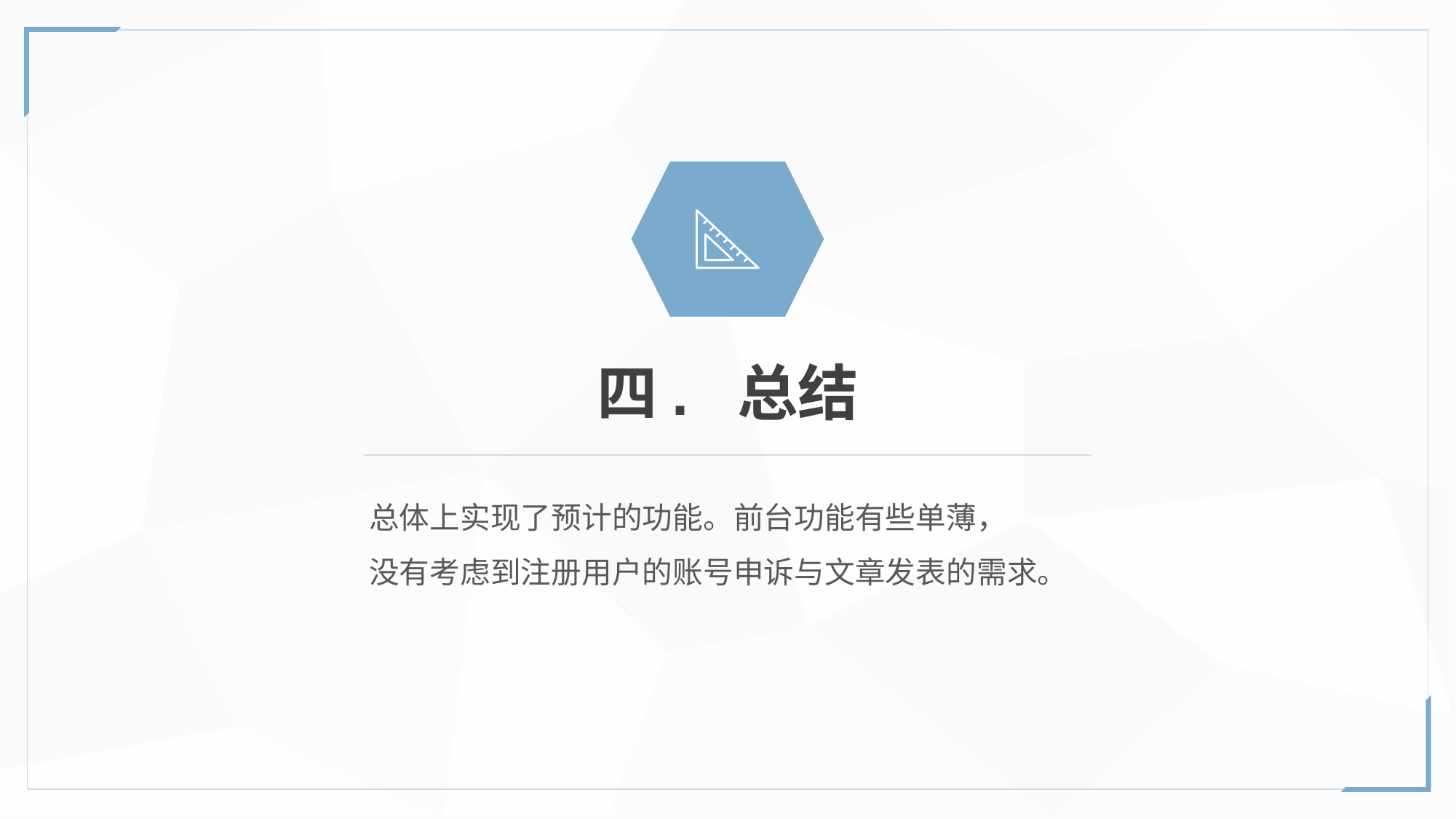

四.  总结
总体上实现了预计的功能。前台功能有些单薄，
没有考虑到注册用户的账号申诉与文章发表的需求。